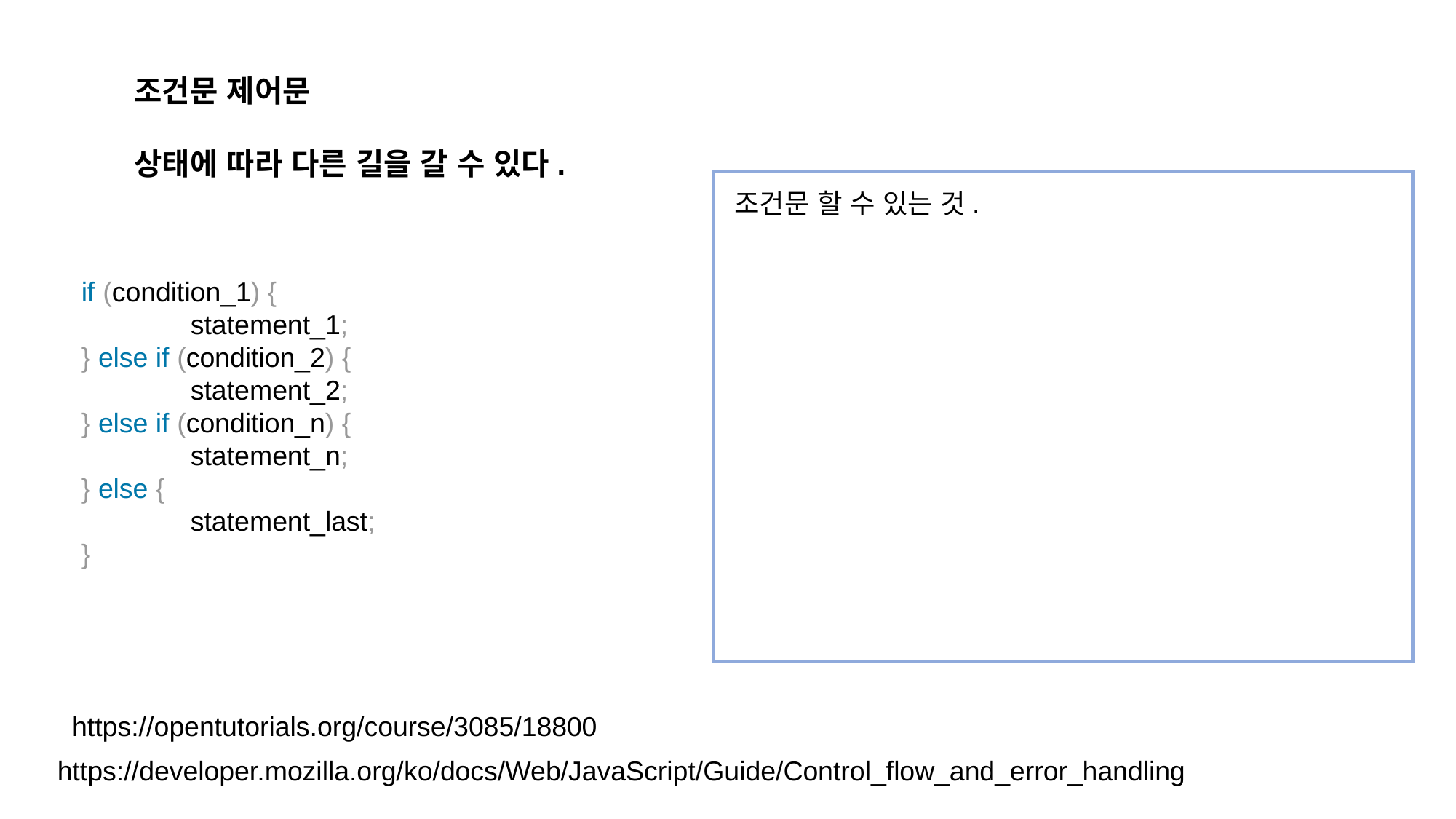

조건문 제어문

상태에 따라 다른 길을 갈 수 있다.

조건문 할 수 있는 것.
if (condition_1) {
	statement_1;
} else if (condition_2) {
	statement_2;
} else if (condition_n) {
	statement_n;
} else {
	statement_last;
}
https://opentutorials.org/course/3085/18800
https://developer.mozilla.org/ko/docs/Web/JavaScript/Guide/Control_flow_and_error_handling